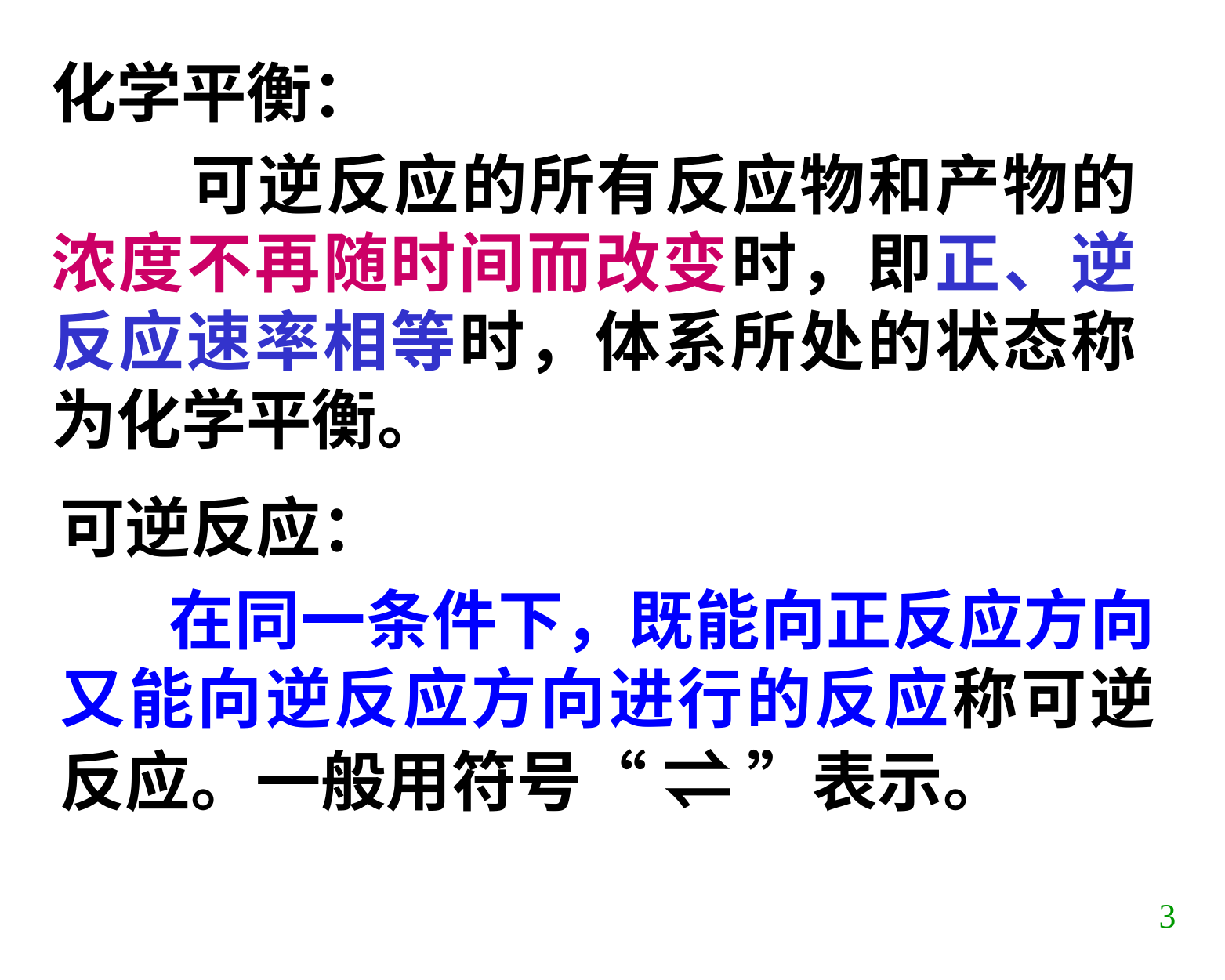

化学平衡：
       可逆反应的所有反应物和产物的浓度不再随时间而改变时，即正、逆反应速率相等时，体系所处的状态称为化学平衡。
可逆反应：
      在同一条件下，既能向正反应方向又能向逆反应方向进行的反应称可逆反应。一般用符号“ ⇌ ”表示。
3